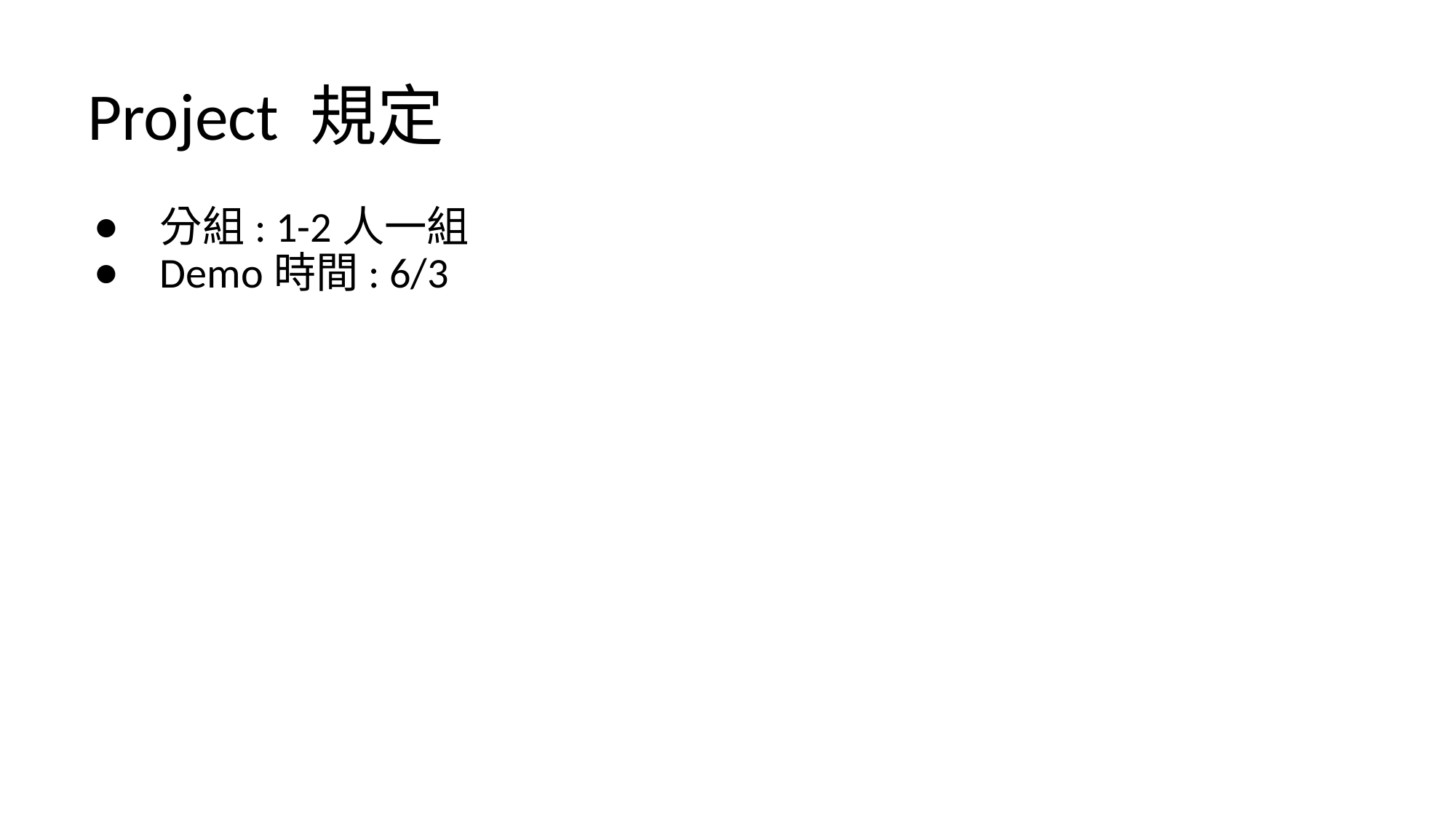

# Project 規定
分組: 1-2人一組
Demo時間: 6/3